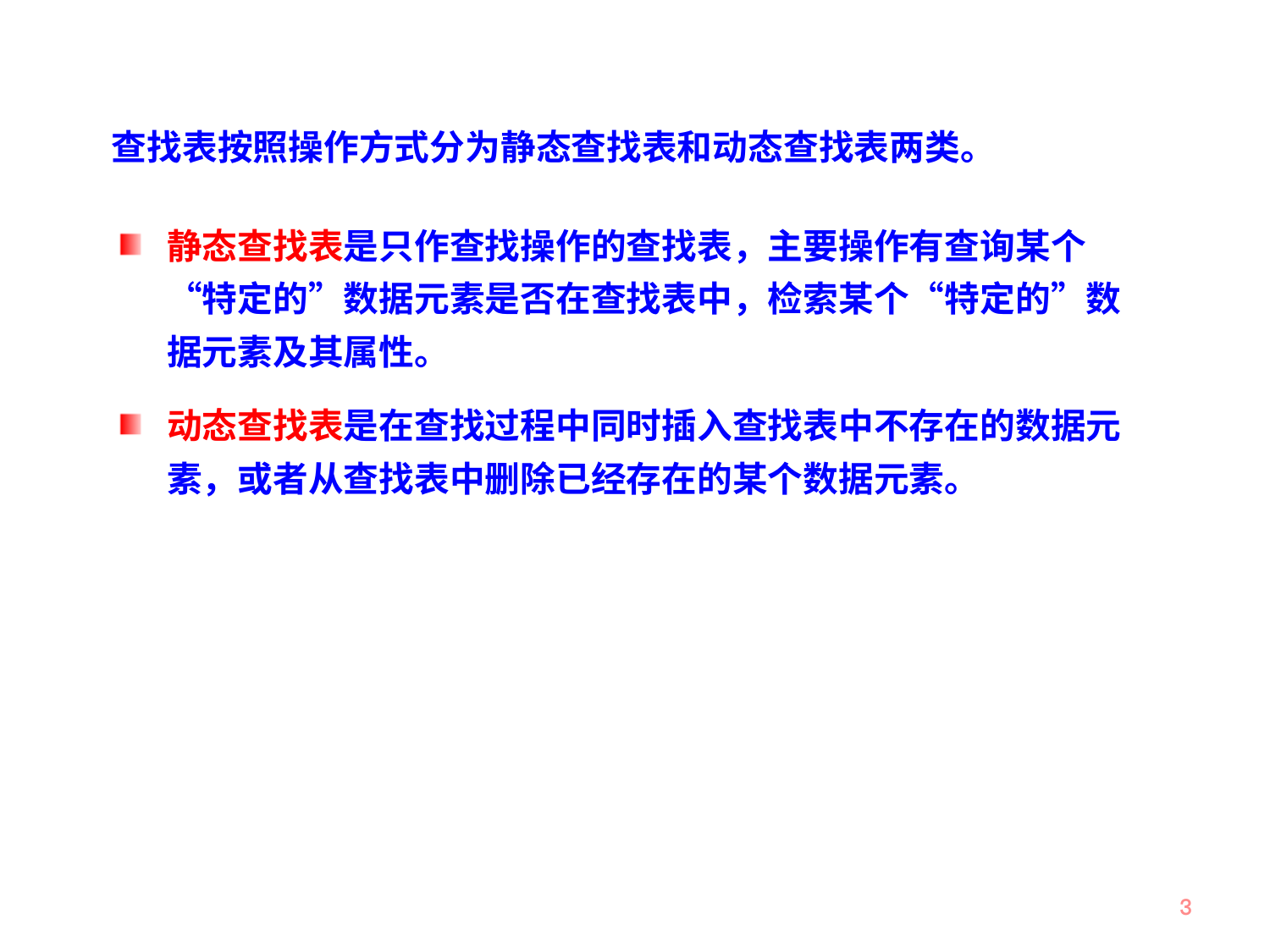

查找表按照操作方式分为静态查找表和动态查找表两类。
静态查找表是只作查找操作的查找表，主要操作有查询某个“特定的”数据元素是否在查找表中，检索某个“特定的”数据元素及其属性。
动态查找表是在查找过程中同时插入查找表中不存在的数据元素，或者从查找表中删除已经存在的某个数据元素。
3